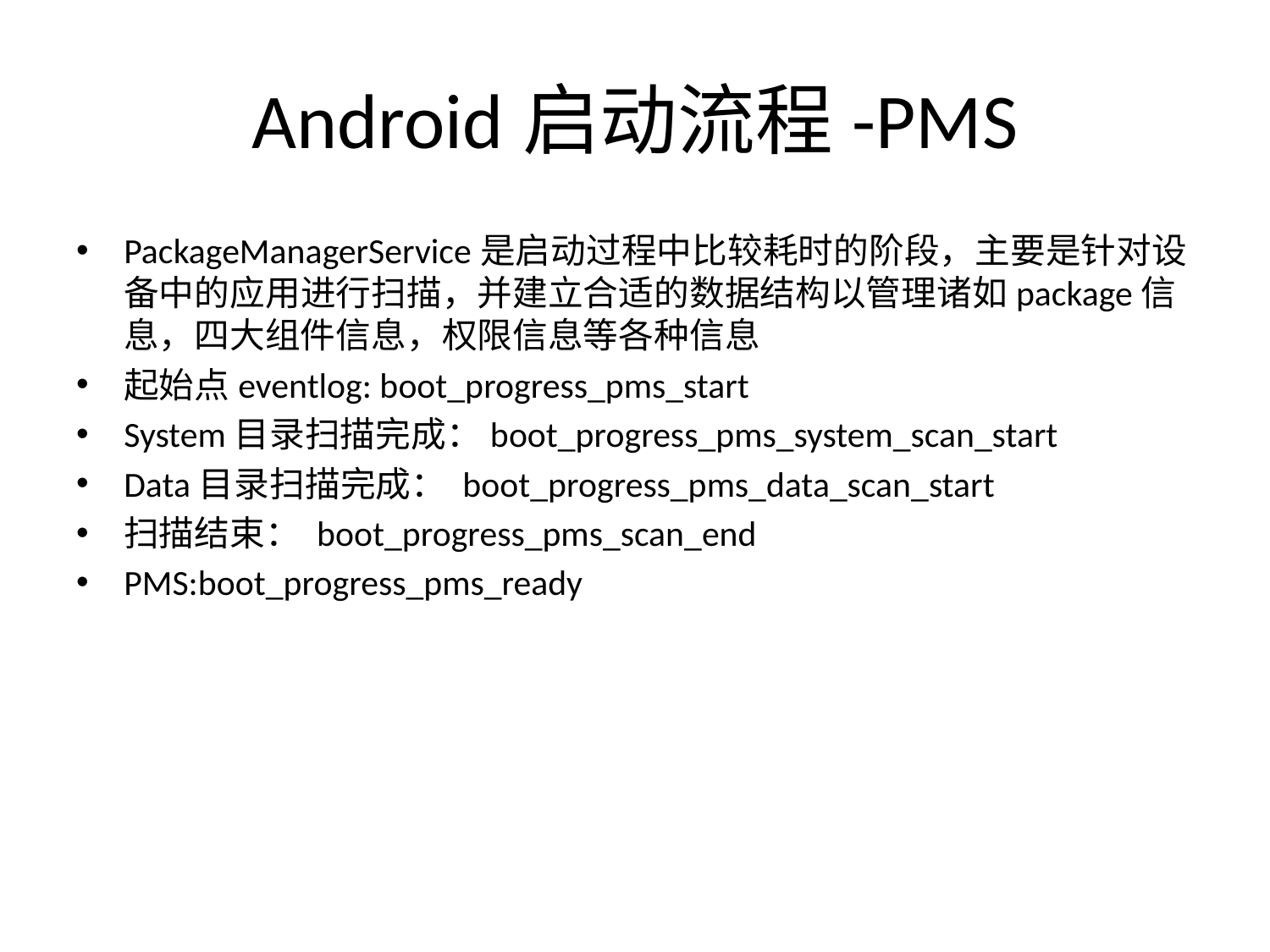

# Android启动流程-PMS
PackageManagerService是启动过程中比较耗时的阶段，主要是针对设备中的应用进行扫描，并建立合适的数据结构以管理诸如package信息，四大组件信息，权限信息等各种信息
起始点eventlog: boot_progress_pms_start
System目录扫描完成：boot_progress_pms_system_scan_start
Data目录扫描完成： boot_progress_pms_data_scan_start
扫描结束： boot_progress_pms_scan_end
PMS:boot_progress_pms_ready